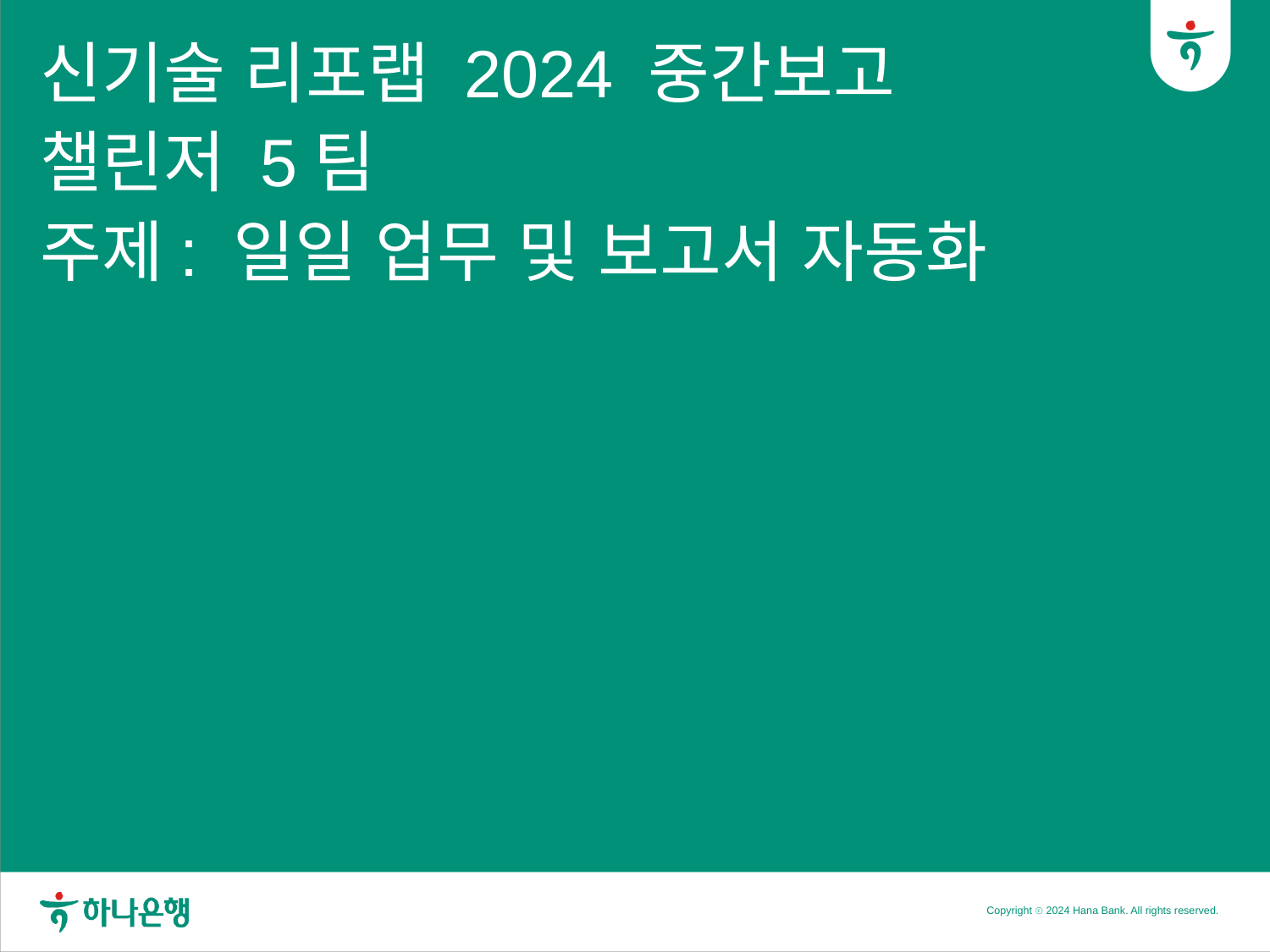

신기술 리포랩 2024 중간보고
챌린저 5팀
주제: 일일 업무 및 보고서 자동화